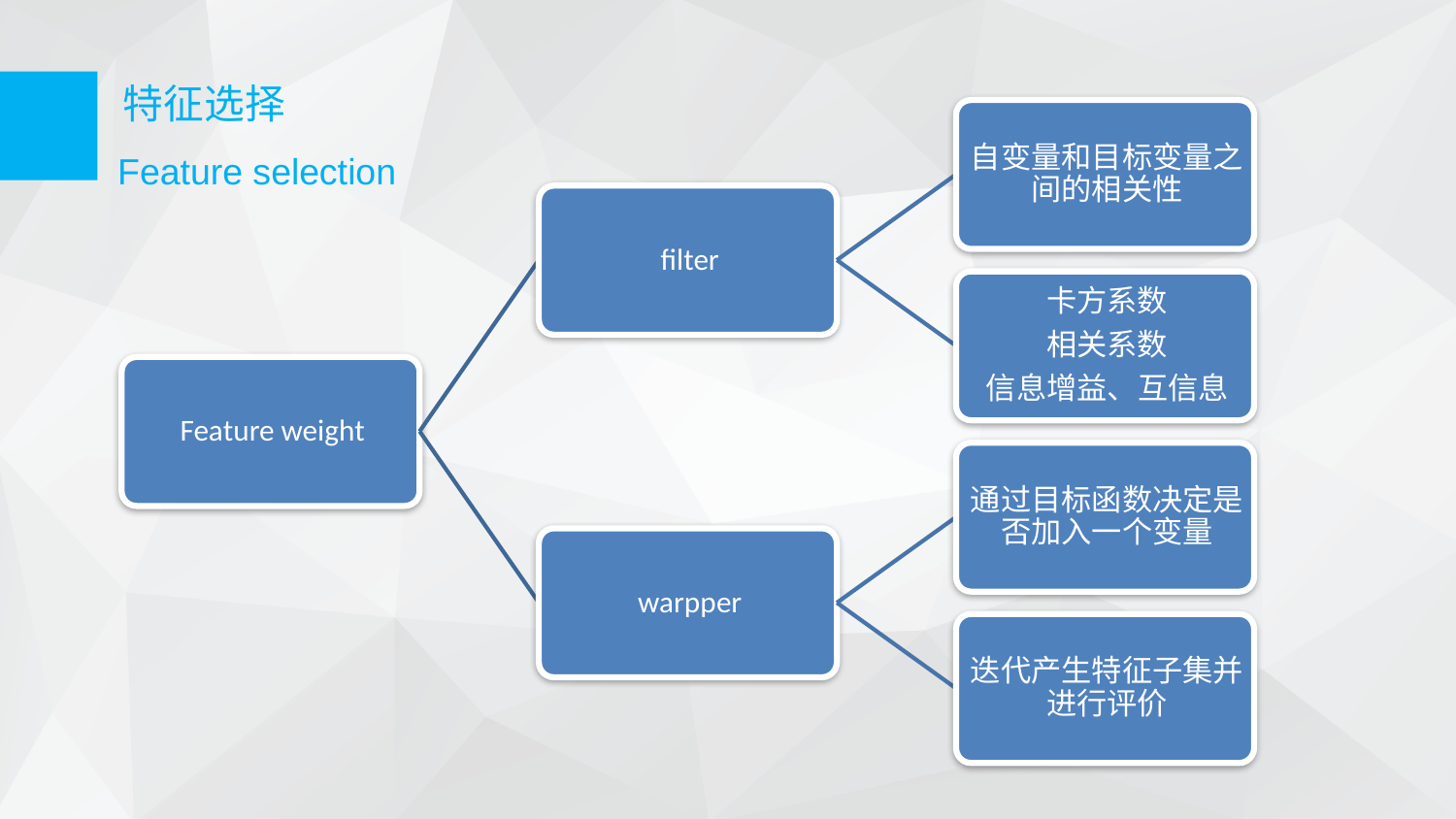

特征选择
Feature weight

filter

自变量和目标变量之间的相关性

卡方系数
相关系数
信息增益、互信息

warpper

通过目标函数决定是否加入一个变量

迭代产生特征子集并进行评价
Feature selection